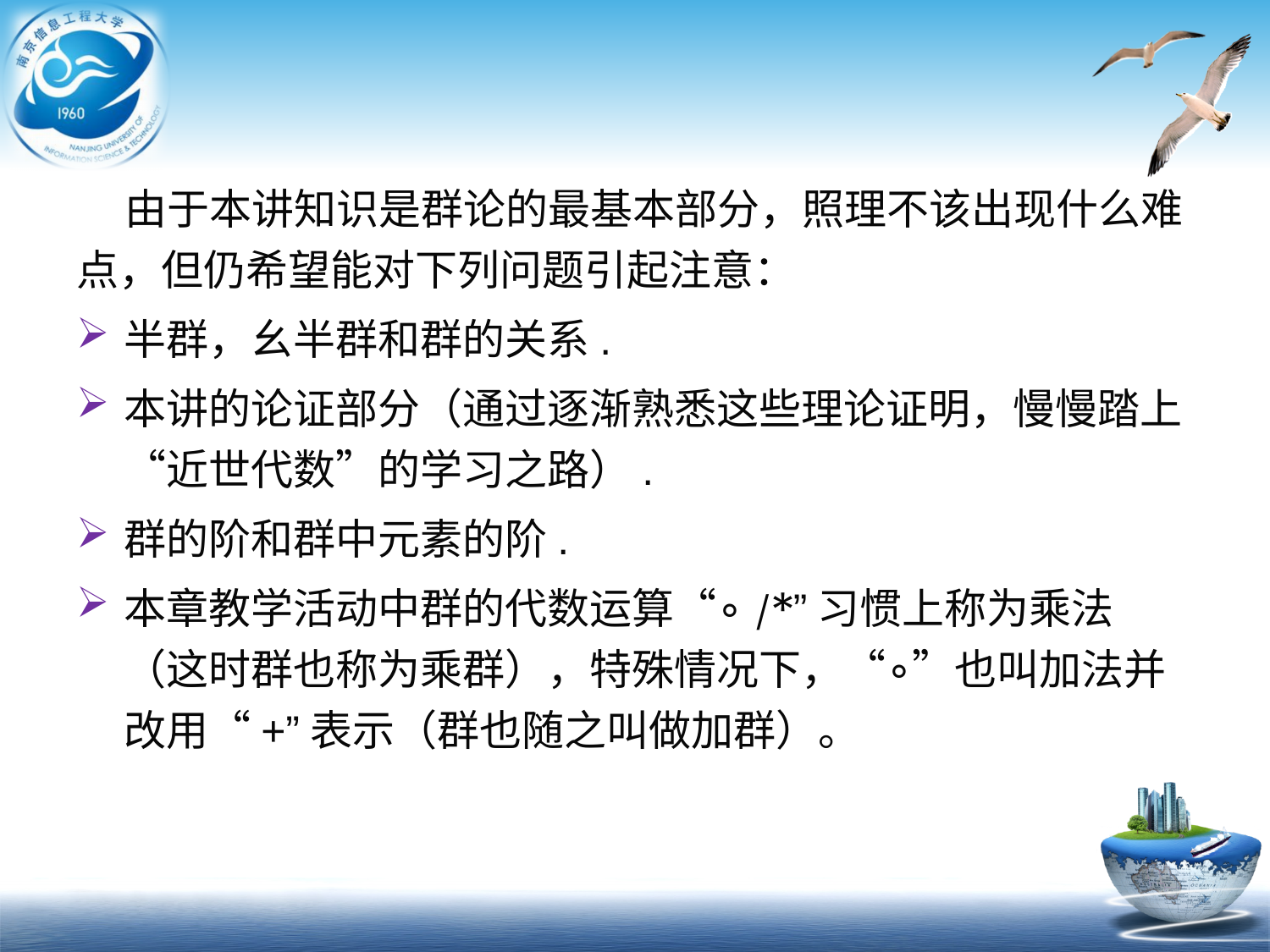

# 由于本讲知识是群论的最基本部分，照理不该出现什么难点，但仍希望能对下列问题引起注意：
半群，幺半群和群的关系.
本讲的论证部分（通过逐渐熟悉这些理论证明，慢慢踏上“近世代数”的学习之路）.
群的阶和群中元素的阶.
本章教学活动中群的代数运算“∘/*”习惯上称为乘法（这时群也称为乘群），特殊情况下，“∘”也叫加法并改用“+”表示（群也随之叫做加群）。